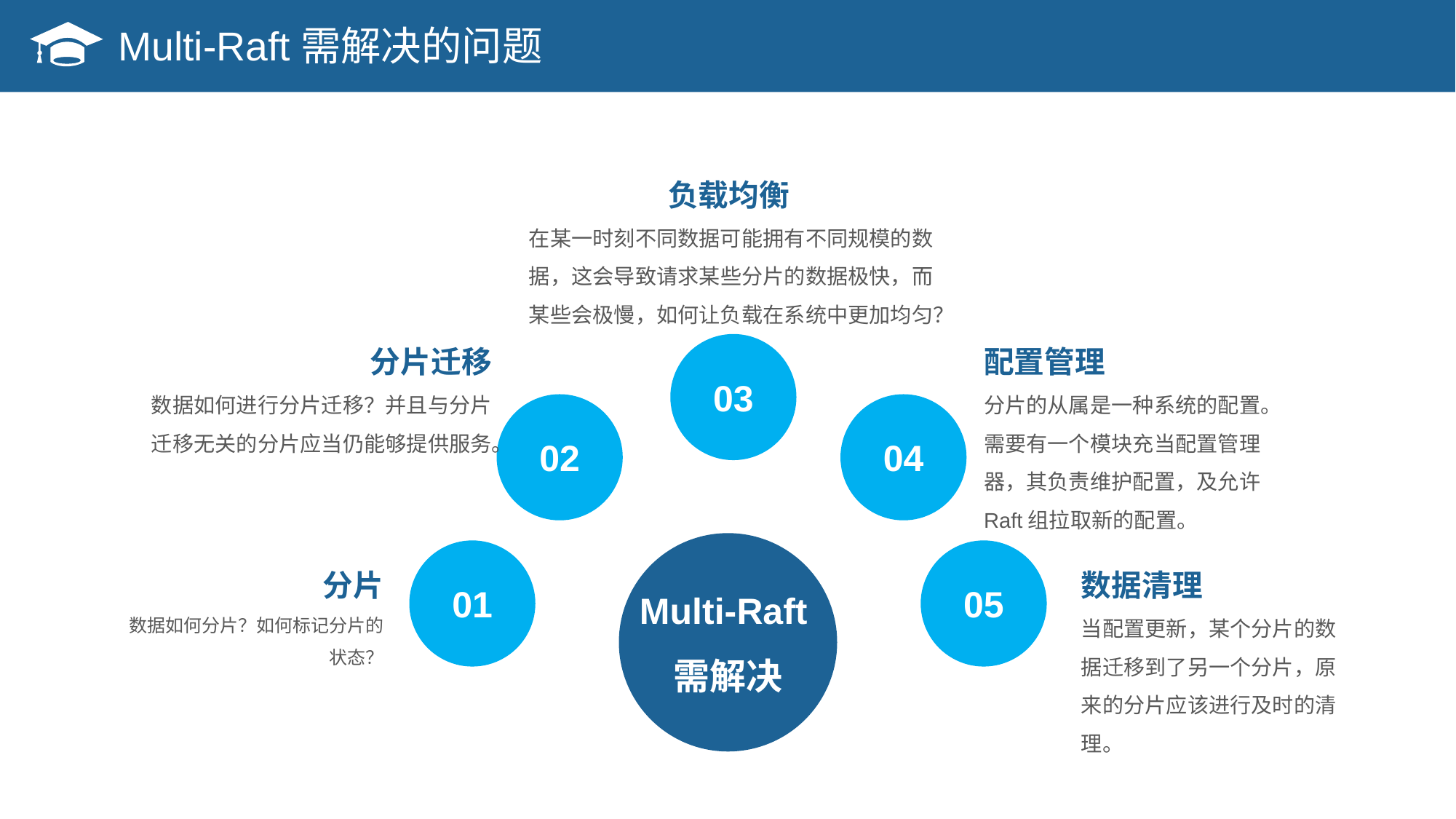

Multi-Raft需解决的问题

负载均衡
在某一时刻不同数据可能拥有不同规模的数据，这会导致请求某些分片的数据极快，而某些会极慢，如何让负载在系统中更加均匀？
分片迁移
数据如何进行分片迁移？并且与分片迁移无关的分片应当仍能够提供服务。
配置管理
分片的从属是一种系统的配置。需要有一个模块充当配置管理器，其负责维护配置，及允许Raft组拉取新的配置。

03

02
04

分片
数据如何分片？如何标记分片的状态？
数据清理
当配置更新，某个分片的数据迁移到了另一个分片，原来的分片应该进行及时的清理。
Multi-Raft需解决
01
05